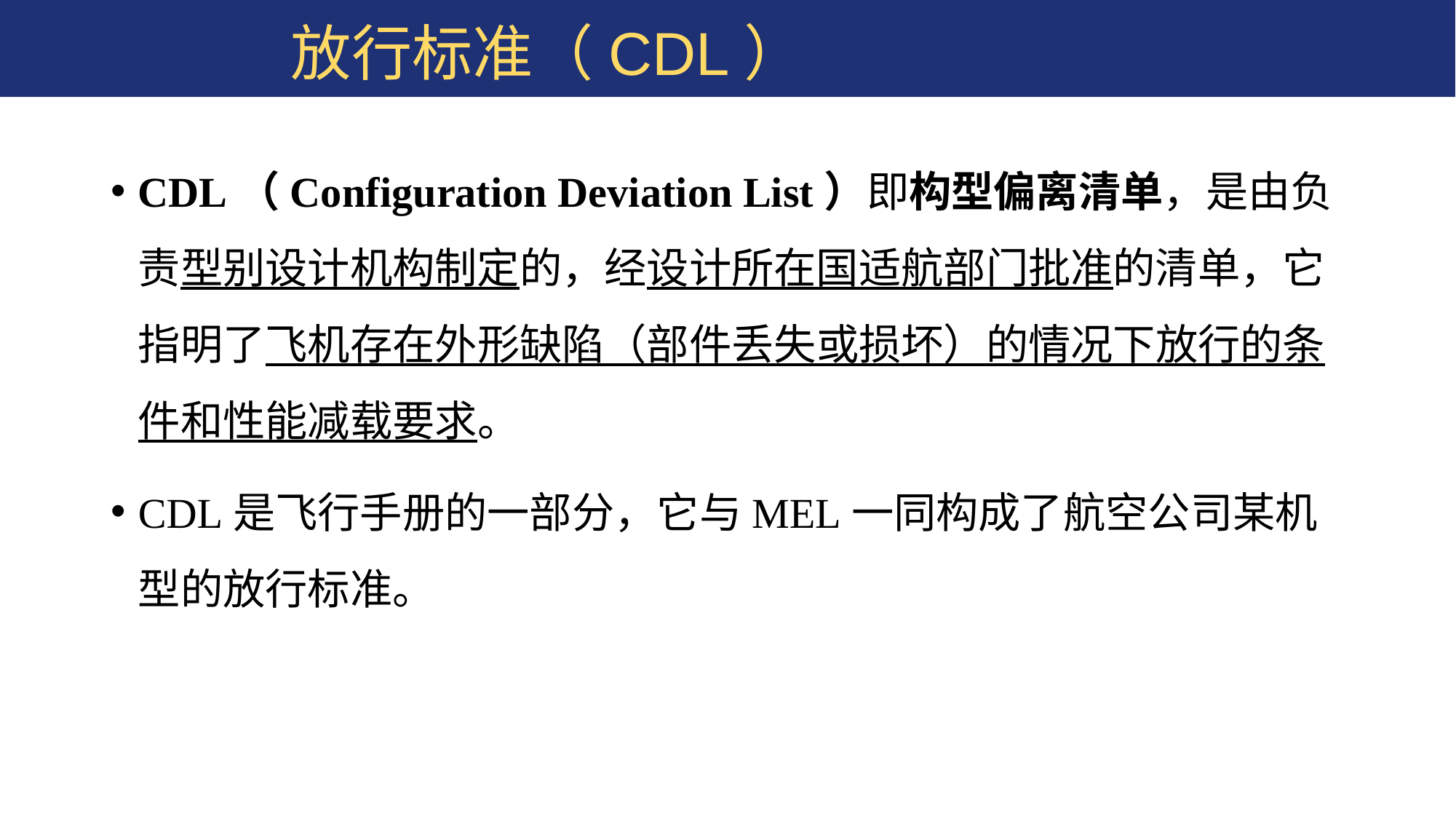

# 放行标准（CDL）
CDL（Configuration Deviation List）即构型偏离清单，是由负责型别设计机构制定的，经设计所在国适航部门批准的清单，它指明了飞机存在外形缺陷（部件丢失或损坏）的情况下放行的条件和性能减载要求。
CDL是飞行手册的一部分，它与MEL一同构成了航空公司某机型的放行标准。